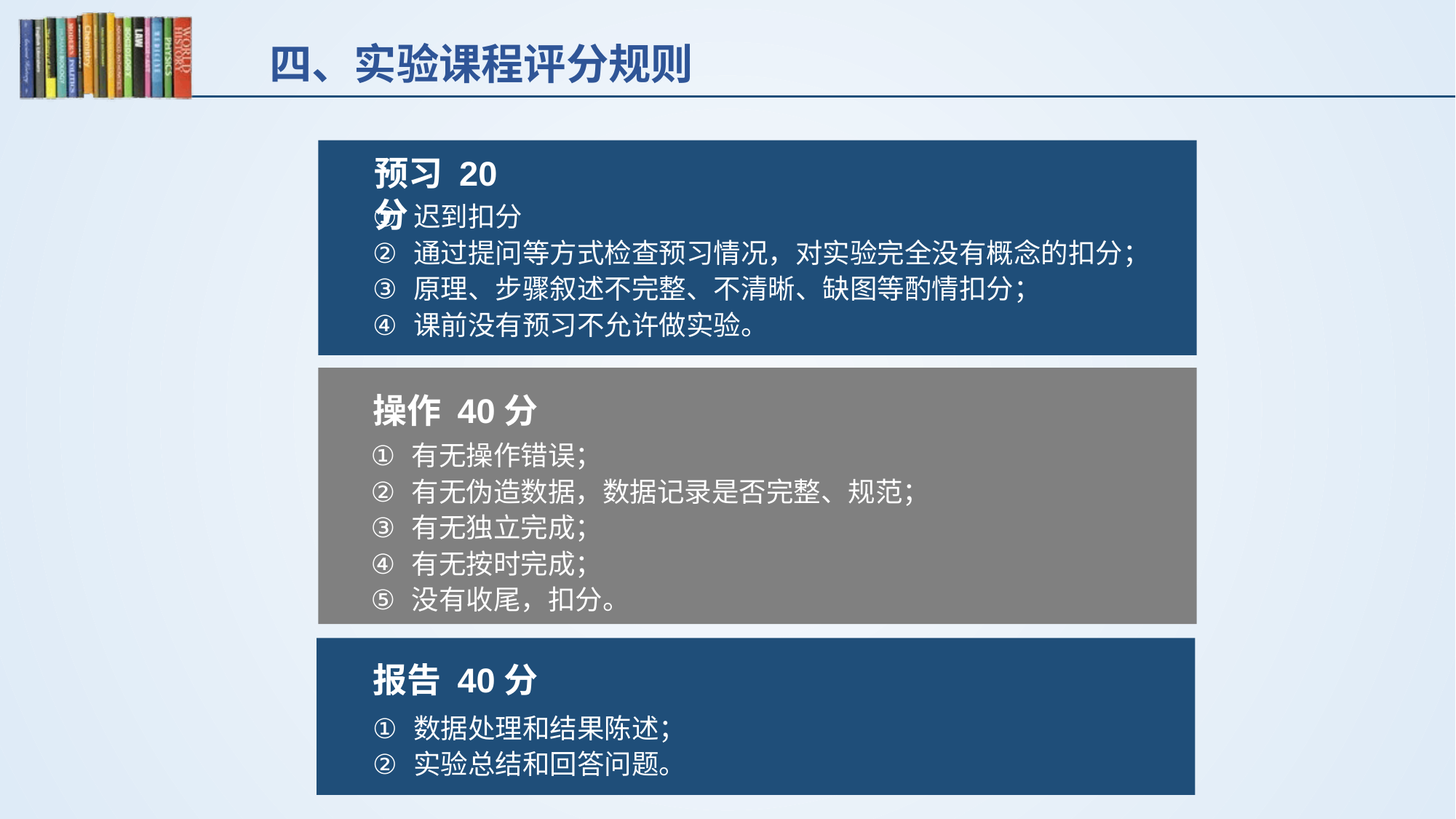

四、实验课程评分规则

预习 20分
迟到扣分
通过提问等方式检查预习情况，对实验完全没有概念的扣分；
原理、步骤叙述不完整、不清晰、缺图等酌情扣分；
课前没有预习不允许做实验。

操作 40分
有无操作错误；
有无伪造数据，数据记录是否完整、规范；
有无独立完成；
有无按时完成；
没有收尾，扣分。

报告 40分
数据处理和结果陈述；
实验总结和回答问题。